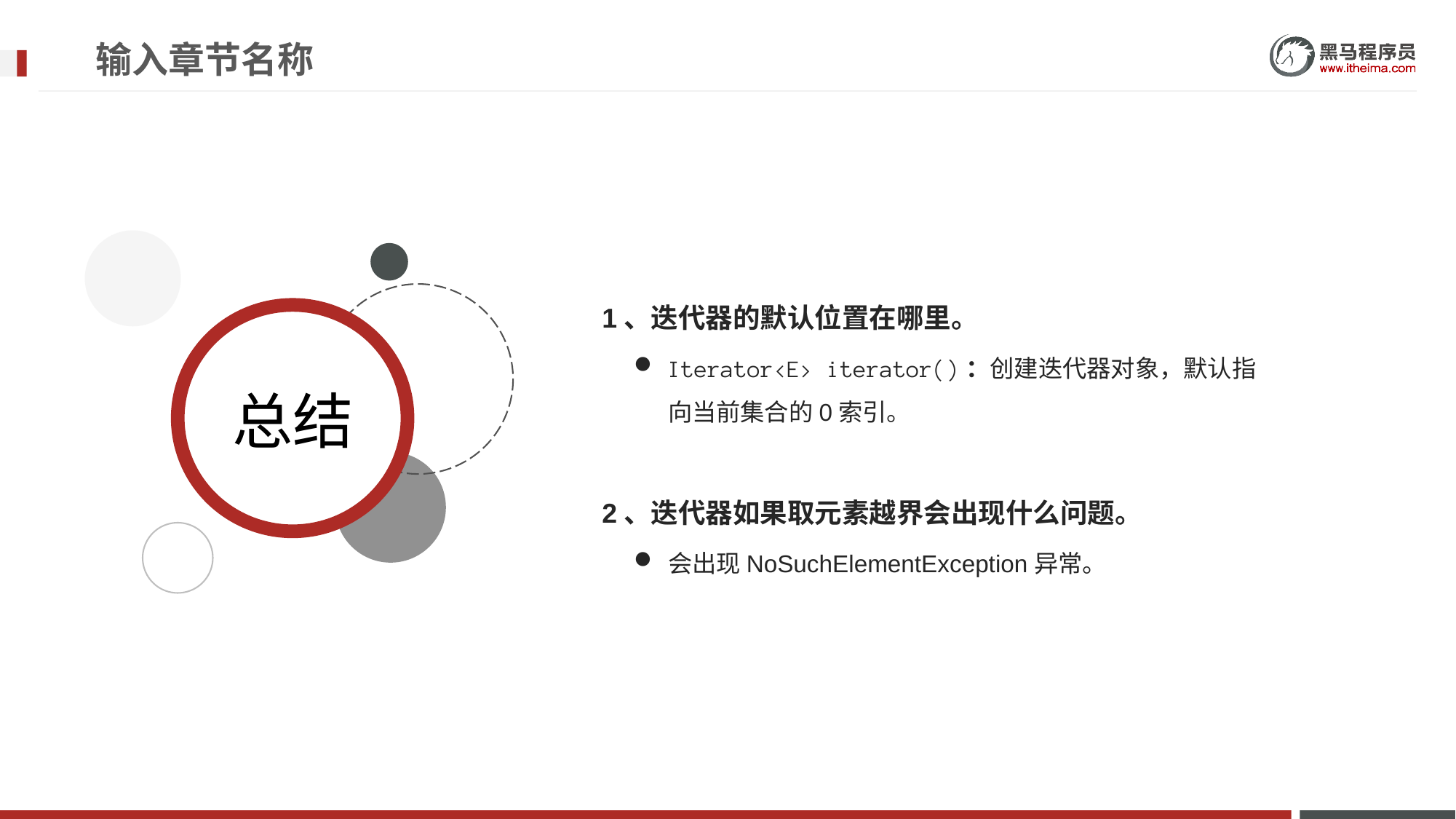

# 输入章节名称
1、迭代器的默认位置在哪里。
Iterator<E> iterator()：创建迭代器对象，默认指向当前集合的0索引。

2、迭代器如果取元素越界会出现什么问题。
会出现NoSuchElementException异常。